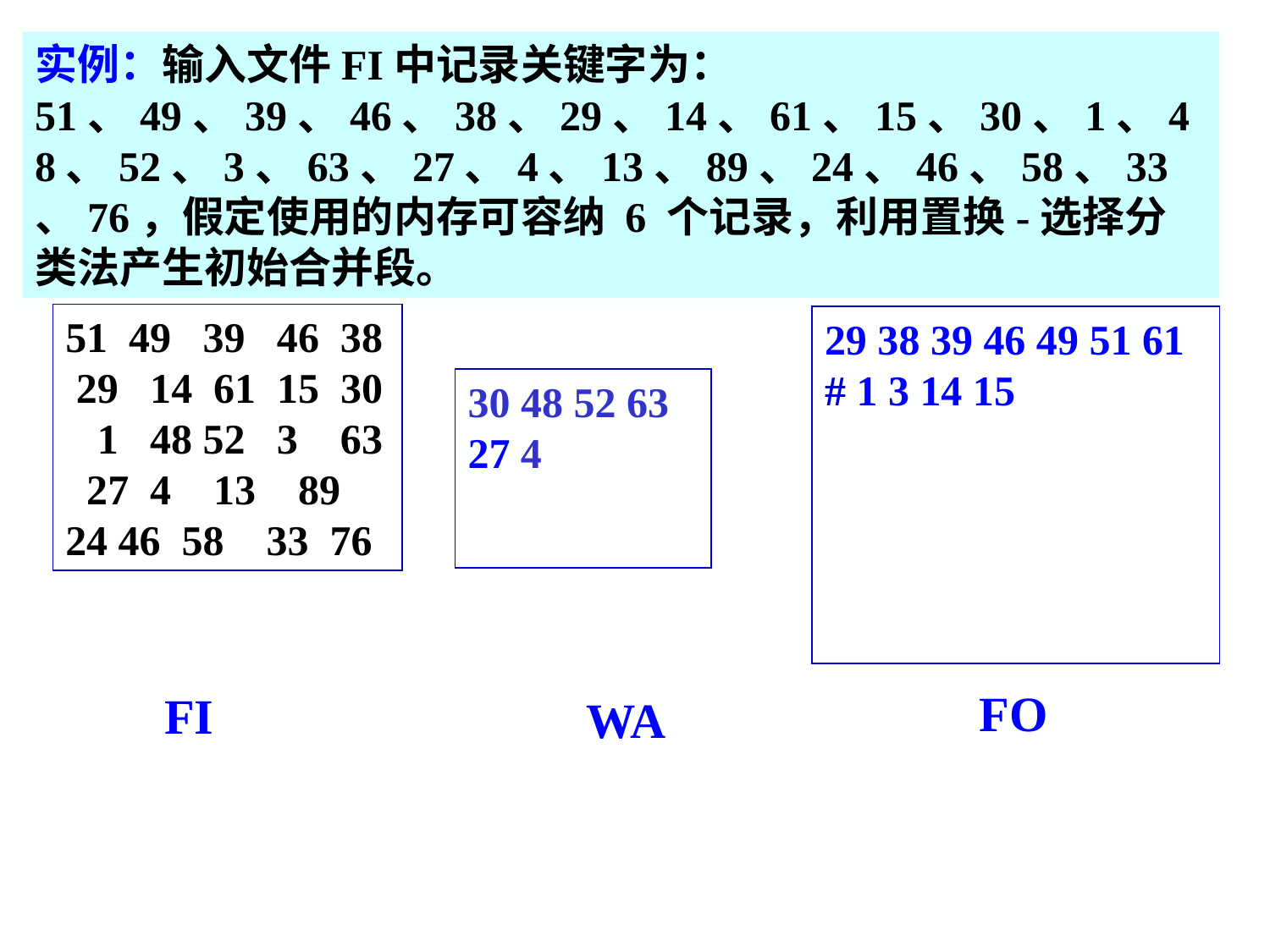

实例：输入文件FI中记录关键字为：51、49、39、46、38、29、14、61、15、30、1、48、52、3、63、27、4、13、89、24、46、58、33、76，假定使用的内存可容纳 6 个记录，利用置换-选择分类法产生初始合并段。
51  49   39   46  38  29   14  61  15  30    1   48 52   3    63   27  4    13    89  24 46  58    33  76
29 38 39 46 49 51 61 # 1 3 14 15
30 48 52 63 27 4
FO
FI
WA